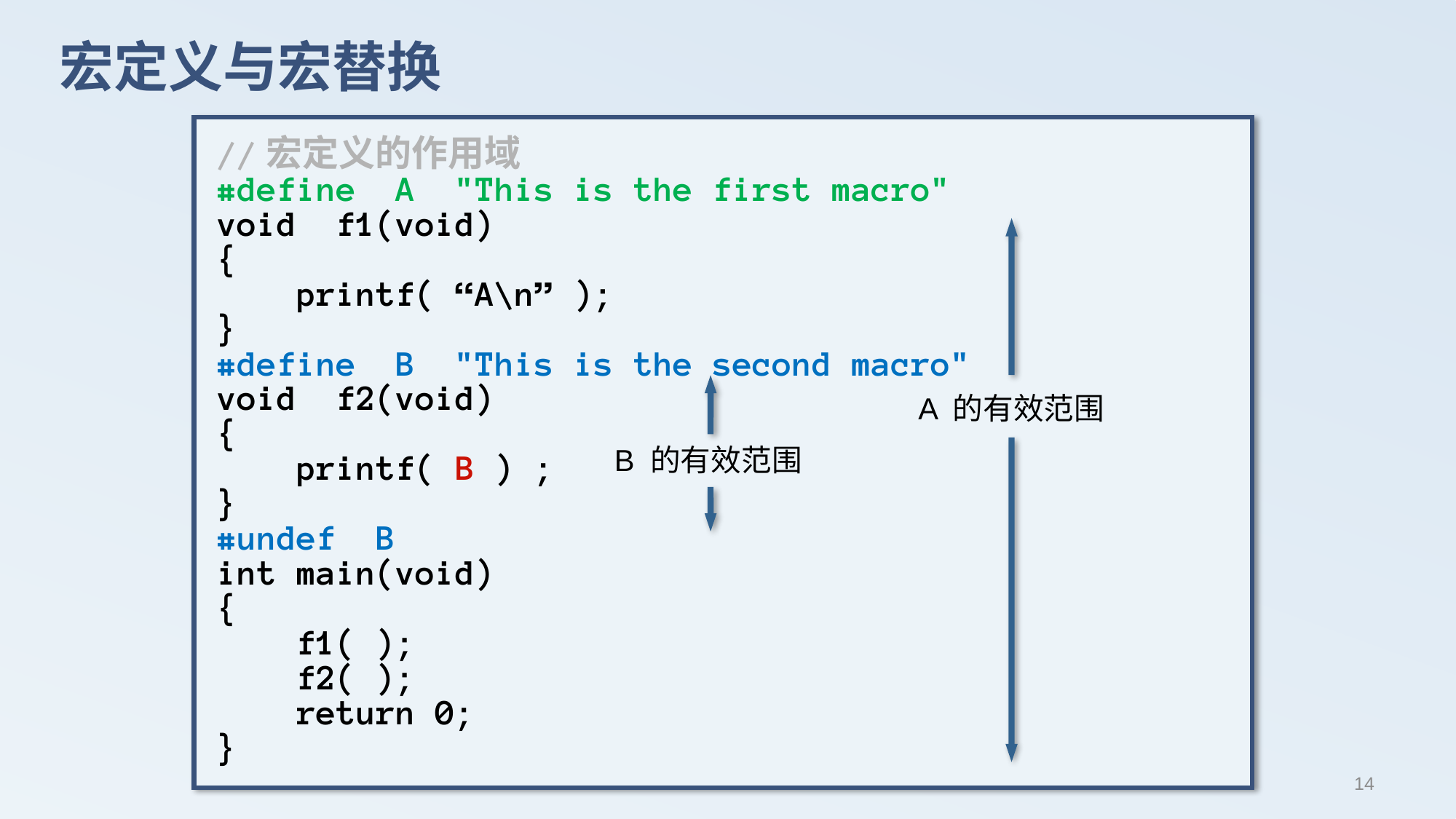

# 宏定义与宏替换
//宏定义的作用域
#define  A  "This is the first macro"
void  f1(void)
{
    printf( “A\n” );
}
#define  B  "This is the second macro"
void  f2(void)
{
    printf( B ) ;
}
#undef  B
int main(void)
{
    f1( );
    f2( );
    return 0;
}

A 的有效范围
B 的有效范围